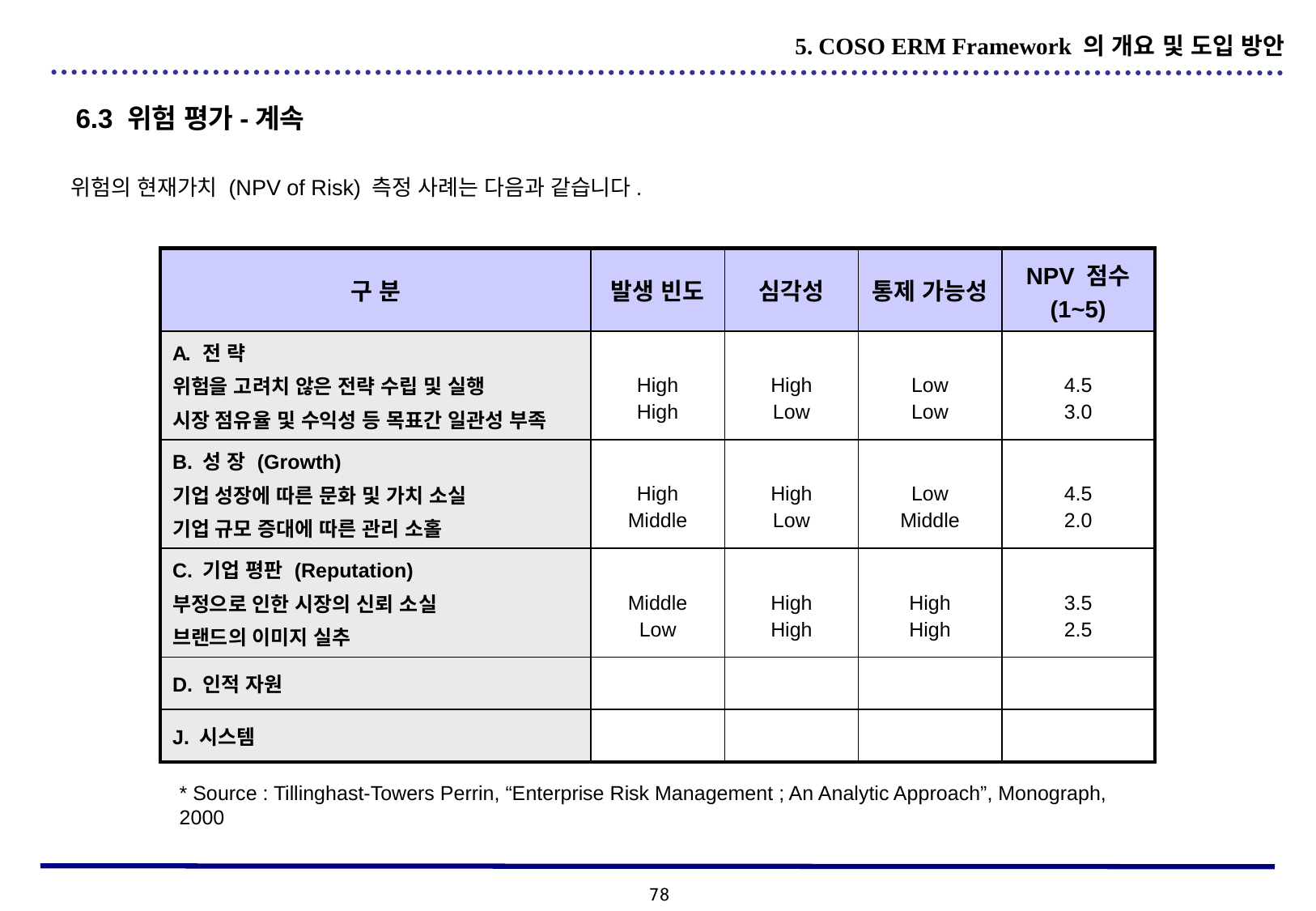

5. COSO ERM Framework 의 개요 및 도입 방안
6.3 위험 평가-계속
위험의 현재가치 (NPV of Risk) 측정 사례는 다음과 같습니다.
| 구 분 | 발생 빈도 | 심각성 | 통제 가능성 | NPV 점수 (1~5) |
| --- | --- | --- | --- | --- |
| 전 략 위험을 고려치 않은 전략 수립 및 실행 시장 점유율 및 수익성 등 목표간 일관성 부족 | High High | High Low | Low Low | 4.5 3.0 |
| B. 성 장 (Growth) 기업 성장에 따른 문화 및 가치 소실 기업 규모 증대에 따른 관리 소홀 | High Middle | High Low | Low Middle | 4.5 2.0 |
| C. 기업 평판 (Reputation) 부정으로 인한 시장의 신뢰 소실 브랜드의 이미지 실추 | Middle Low | High High | High High | 3.5 2.5 |
| D. 인적 자원 |  |  |  |  |
| J. 시스템 |  |  |  |  |
* Source : Tillinghast-Towers Perrin, “Enterprise Risk Management ; An Analytic Approach”, Monograph, 2000